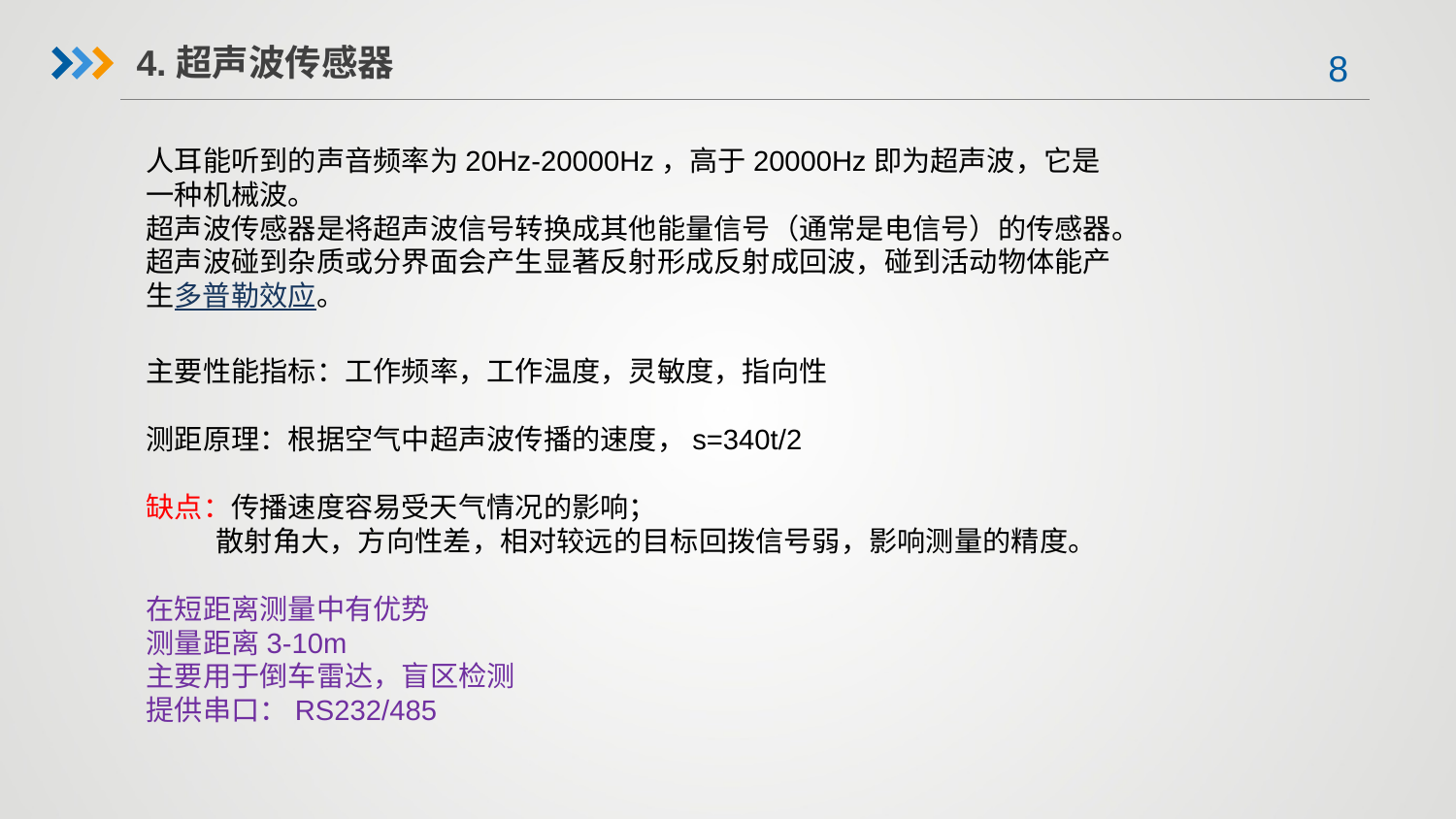

4.超声波传感器
人耳能听到的声音频率为20Hz-20000Hz，高于20000Hz即为超声波，它是一种机械波。
超声波传感器是将超声波信号转换成其他能量信号（通常是电信号）的传感器。
超声波碰到杂质或分界面会产生显著反射形成反射成回波，碰到活动物体能产生多普勒效应。

主要性能指标：工作频率，工作温度，灵敏度，指向性

测距原理：根据空气中超声波传播的速度，s=340t/2

缺点：传播速度容易受天气情况的影响；
          散射角大，方向性差，相对较远的目标回拨信号弱，影响测量的精度。

在短距离测量中有优势
测量距离3-10m
主要用于倒车雷达，盲区检测
提供串口：RS232/485